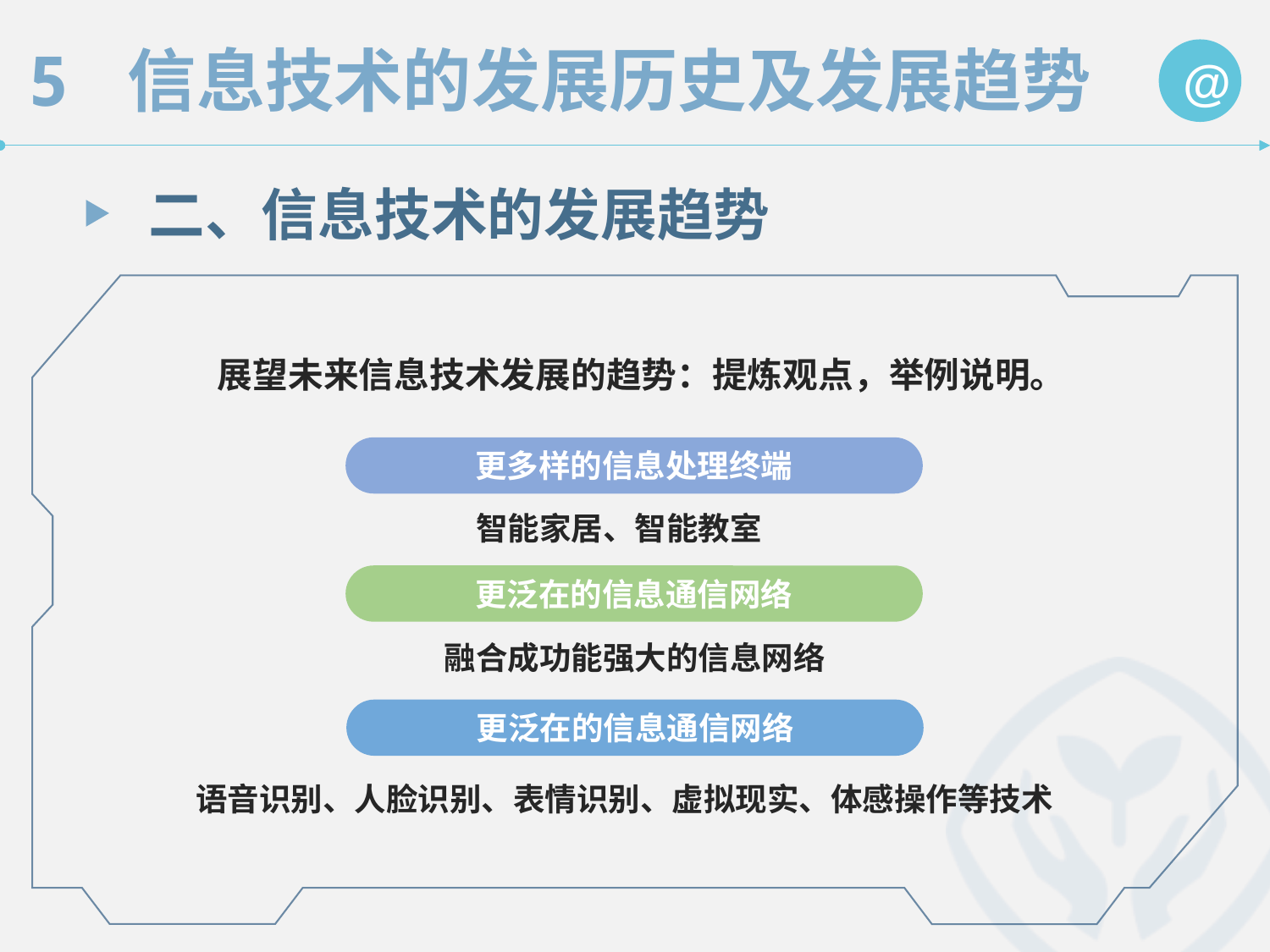

二、信息技术的发展趋势

　　展望未来信息技术发展的趋势：提炼观点，举例说明。
更多样的信息处理终端
智能家居、智能教室
更泛在的信息通信网络
融合成功能强大的信息网络
更泛在的信息通信网络
语音识别、人脸识别、表情识别、虚拟现实、体感操作等技术